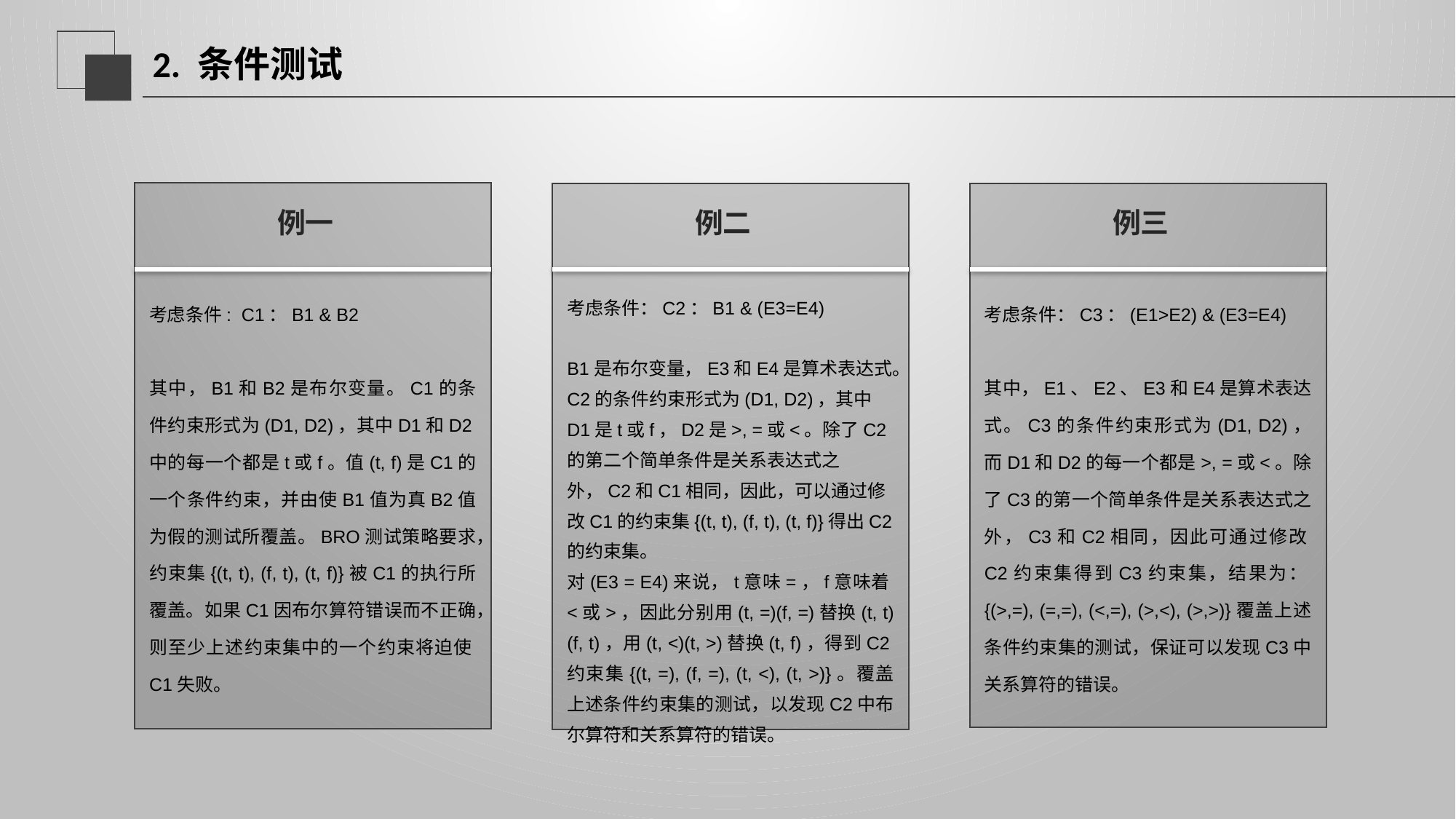

# 2. 条件测试

例一
考虑条件:  C1：B1 & B2

其中，B1和B2是布尔变量。C1的条件约束形式为(D1, D2)，其中D1和D2中的每一个都是t或f。值(t, f)是C1的一个条件约束，并由使B1值为真B2值为假的测试所覆盖。BRO测试策略要求，约束集{(t, t), (f, t), (t, f)}被C1的执行所覆盖。如果C1因布尔算符错误而不正确，则至少上述约束集中的一个约束将迫使C1失败。

例三
考虑条件：C3：(E1>E2) & (E3=E4)

其中，E1、E2、E3和E4是算术表达式。C3的条件约束形式为(D1, D2)，而D1和D2的每一个都是>, =或<。除了C3的第一个简单条件是关系表达式之外，C3和C2相同，因此可通过修改C2约束集得到C3约束集，结果为：{(>,=), (=,=), (<,=), (>,<), (>,>)}覆盖上述条件约束集的测试，保证可以发现C3中关系算符的错误。

例二
考虑条件：C2：B1 & (E3=E4)

B1是布尔变量，E3和E4是算术表达式。C2的条件约束形式为(D1, D2)，其中D1是t或f，D2是>, =或<。除了C2的第二个简单条件是关系表达式之外，C2和C1相同，因此，可以通过修改C1的约束集{(t, t), (f, t), (t, f)}得出C2的约束集。
对(E3 = E4)来说，t意味=，f意味着<或>，因此分别用(t, =)(f, =)替换(t, t)(f, t)，用(t, <)(t, >)替换(t, f)，得到C2约束集{(t, =), (f, =), (t, <), (t, >)}。覆盖上述条件约束集的测试，以发现C2中布尔算符和关系算符的错误。